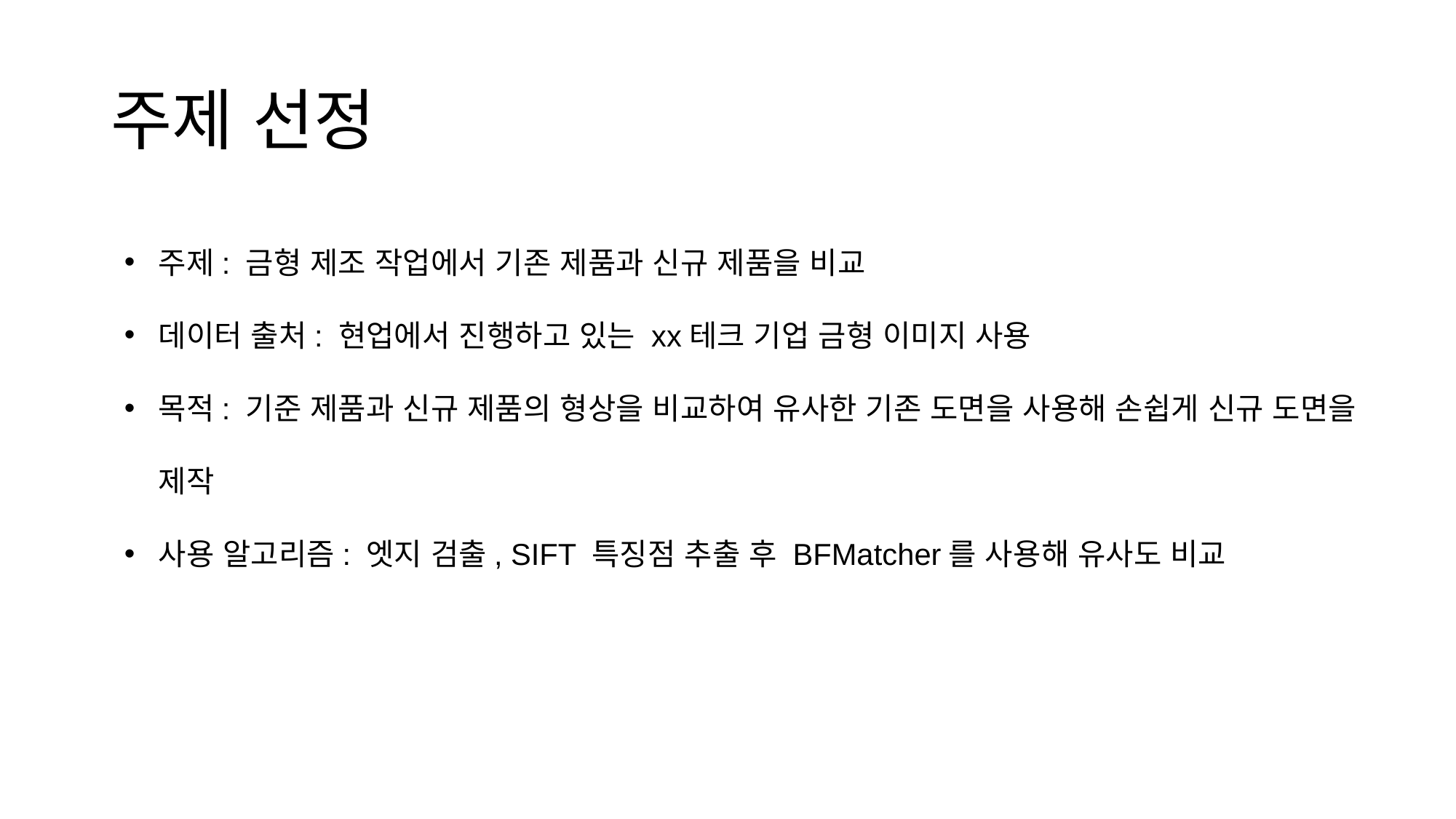

# 주제 선정
주제: 금형 제조 작업에서 기존 제품과 신규 제품을 비교
데이터 출처: 현업에서 진행하고 있는 xx테크 기업 금형 이미지 사용
목적: 기준 제품과 신규 제품의 형상을 비교하여 유사한 기존 도면을 사용해 손쉽게 신규 도면을 제작
사용 알고리즘: 엣지 검출, SIFT 특징점 추출 후 BFMatcher를 사용해 유사도 비교